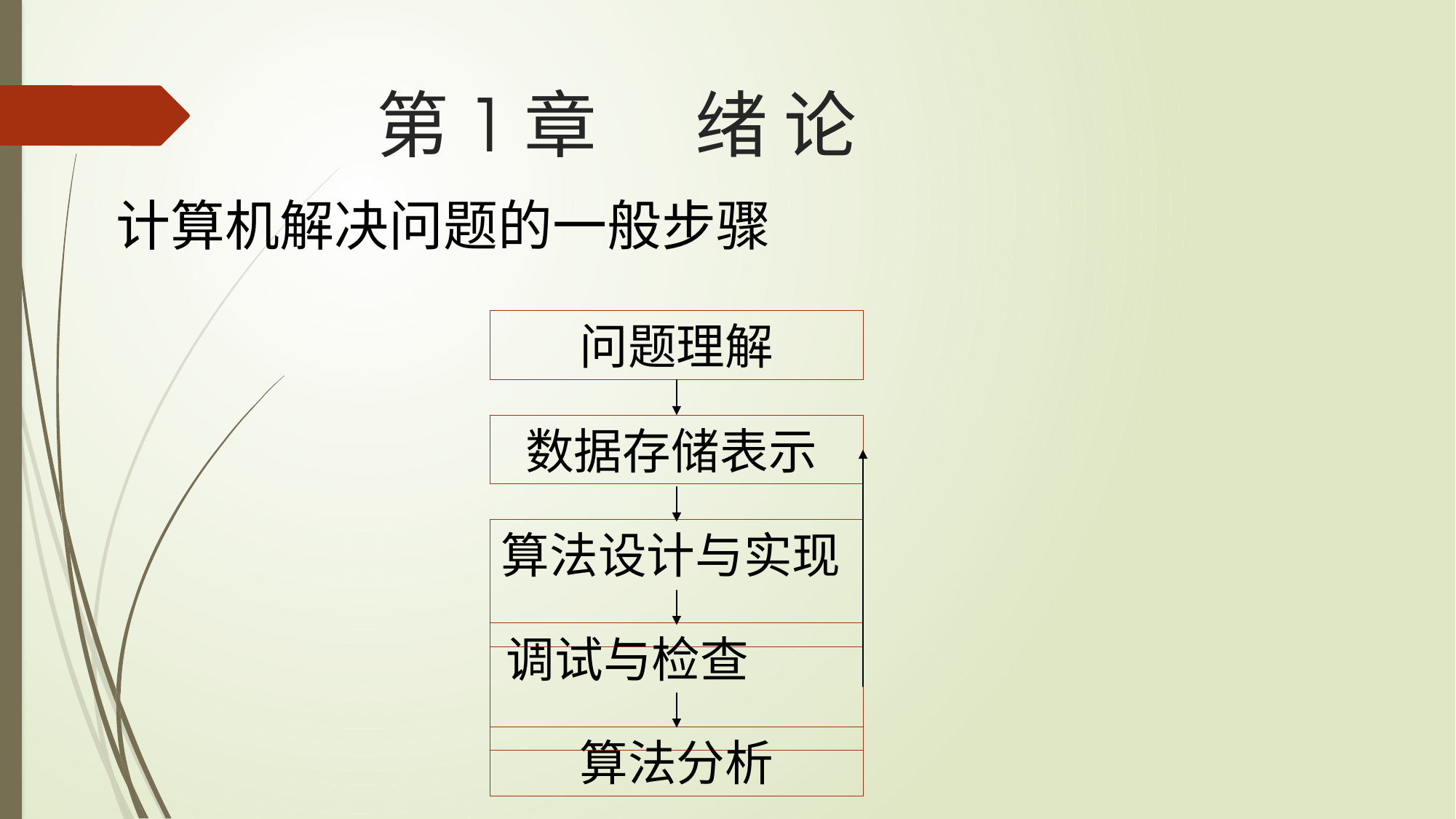

# 第1章      绪 论
计算机解决问题的一般步骤
问题理解
数据存储表示
算法设计与实现
调试与检查
算法分析